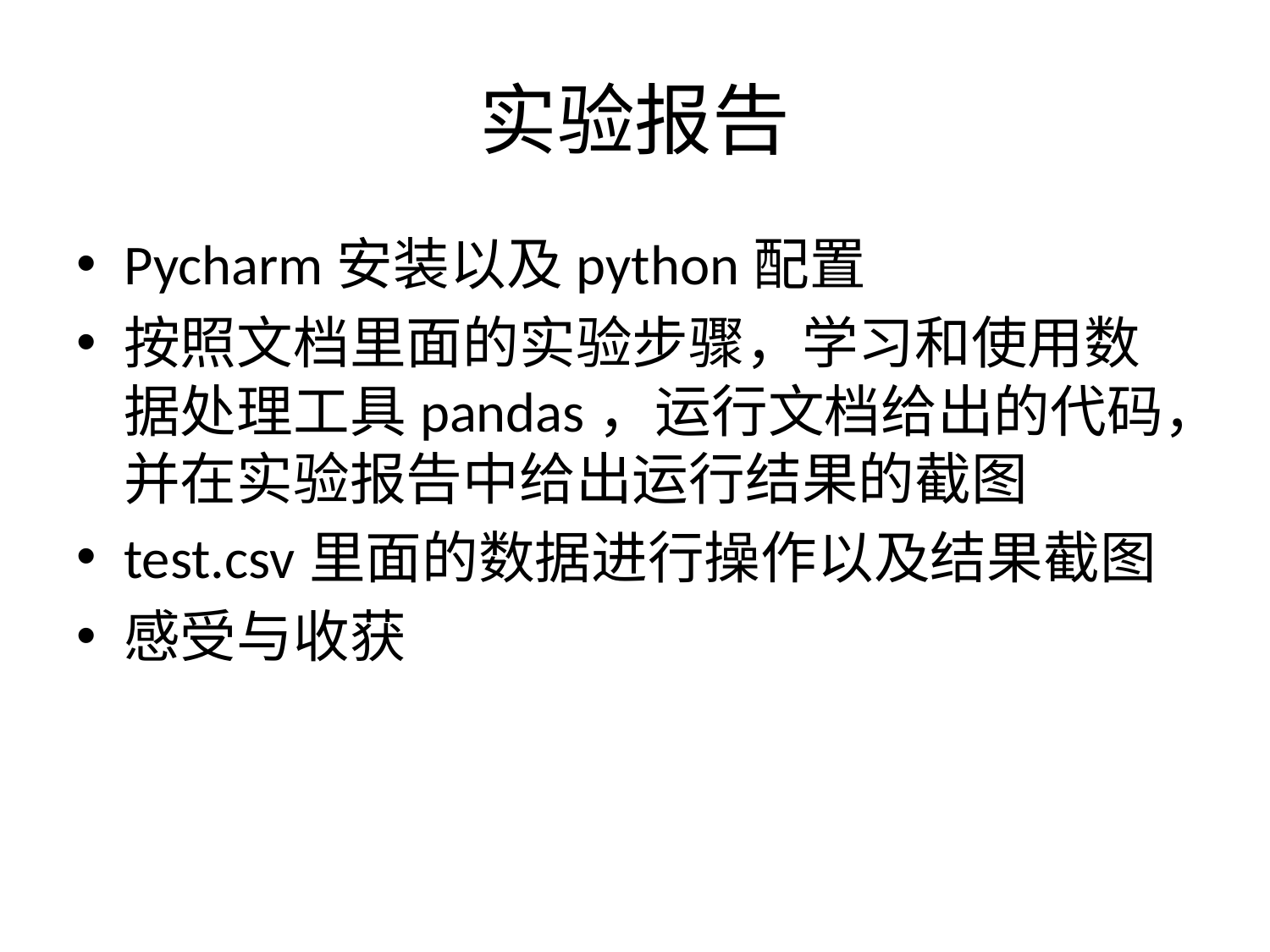

# 实验报告
Pycharm安装以及python配置
按照文档里面的实验步骤，学习和使用数据处理工具pandas，运行文档给出的代码，并在实验报告中给出运行结果的截图
test.csv里面的数据进行操作以及结果截图
感受与收获